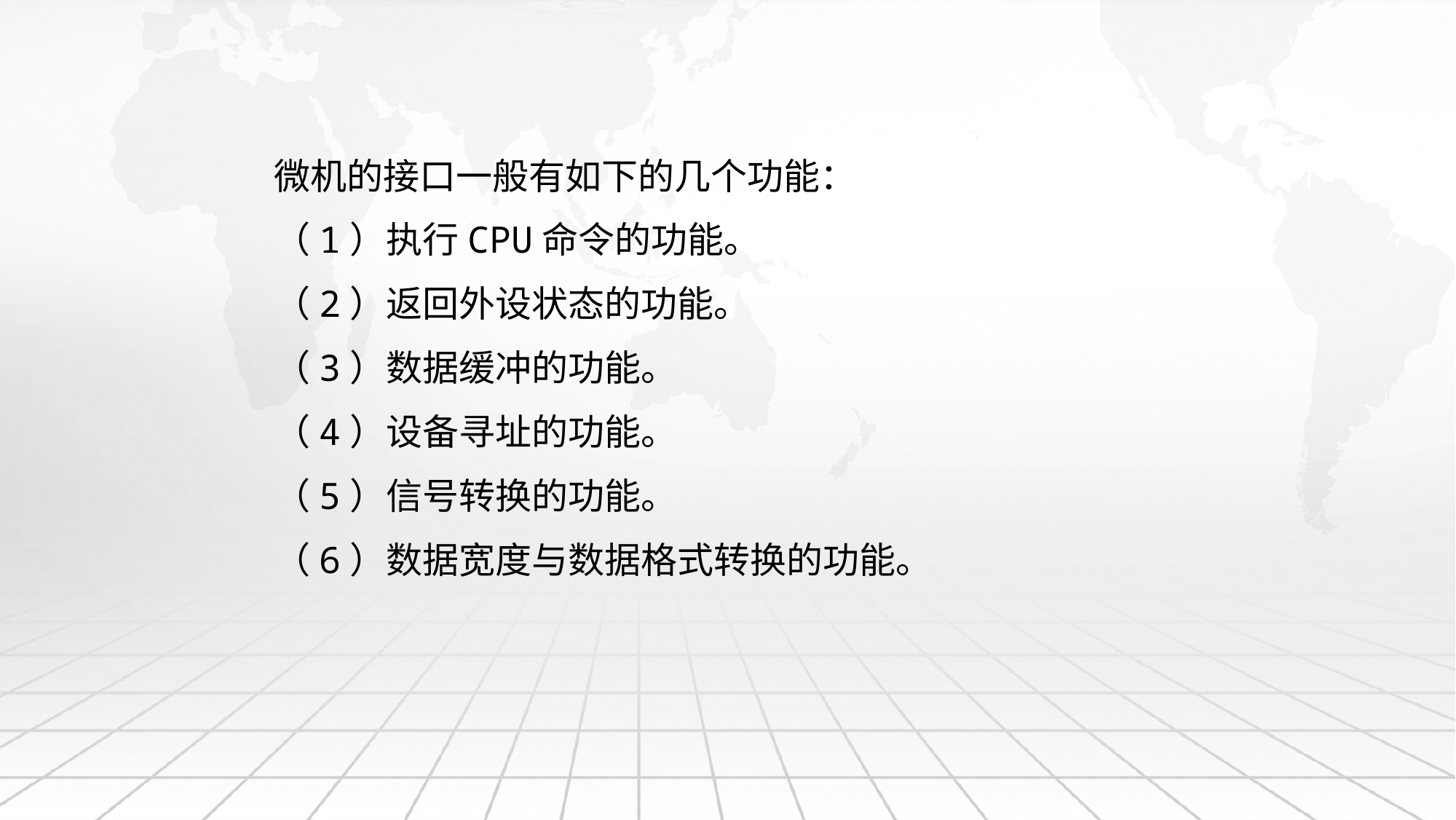

微机的接口一般有如下的几个功能：
（1）执行CPU命令的功能。
（2）返回外设状态的功能。
（3）数据缓冲的功能。
（4）设备寻址的功能。
（5）信号转换的功能。
（6）数据宽度与数据格式转换的功能。